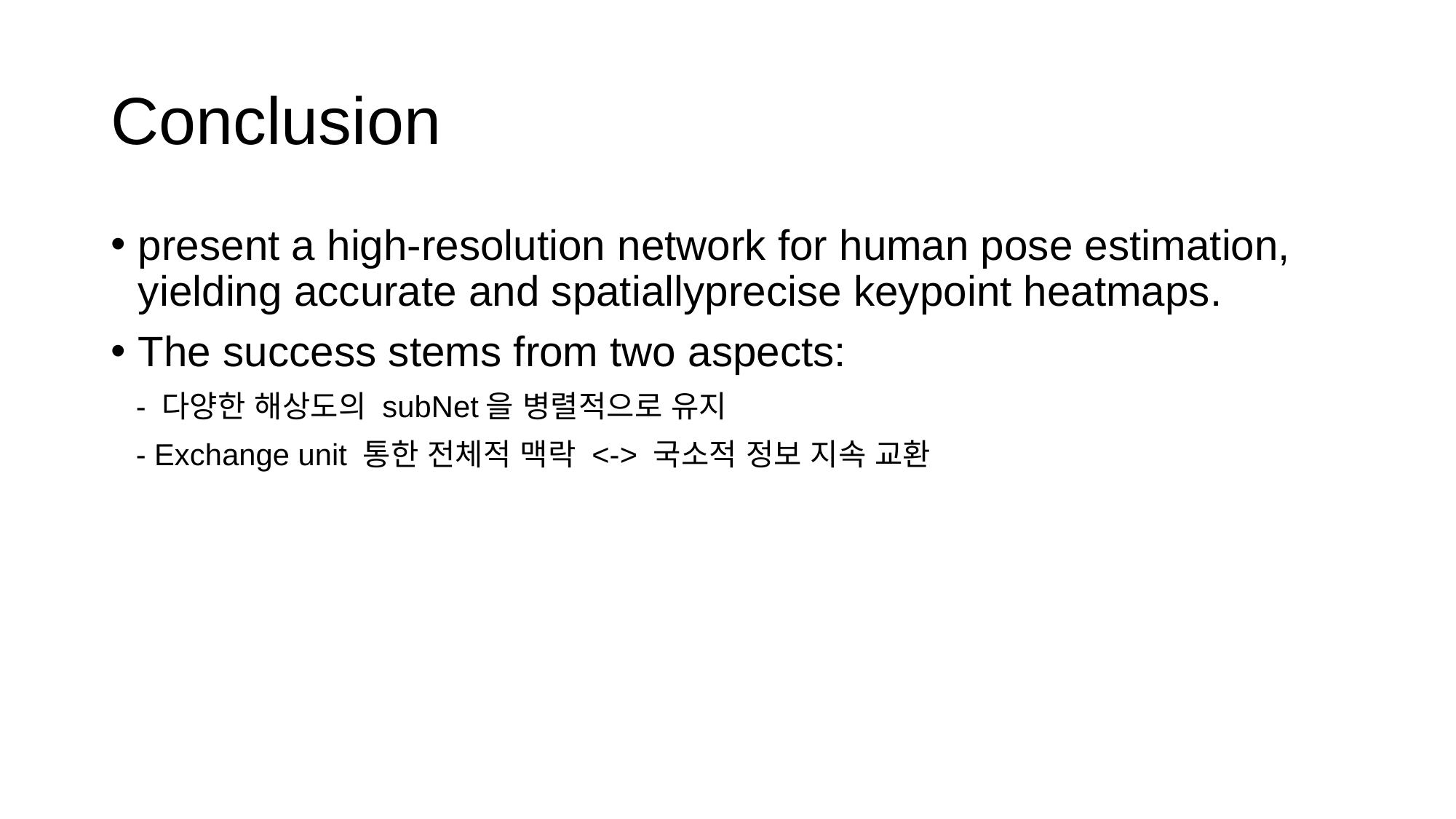

# Conclusion
present a high-resolution network for human pose estimation, yielding accurate and spatiallyprecise keypoint heatmaps.
The success stems from two aspects:
   - 다양한 해상도의 subNet을 병렬적으로 유지
   - Exchange unit 통한 전체적 맥락 <-> 국소적 정보 지속 교환